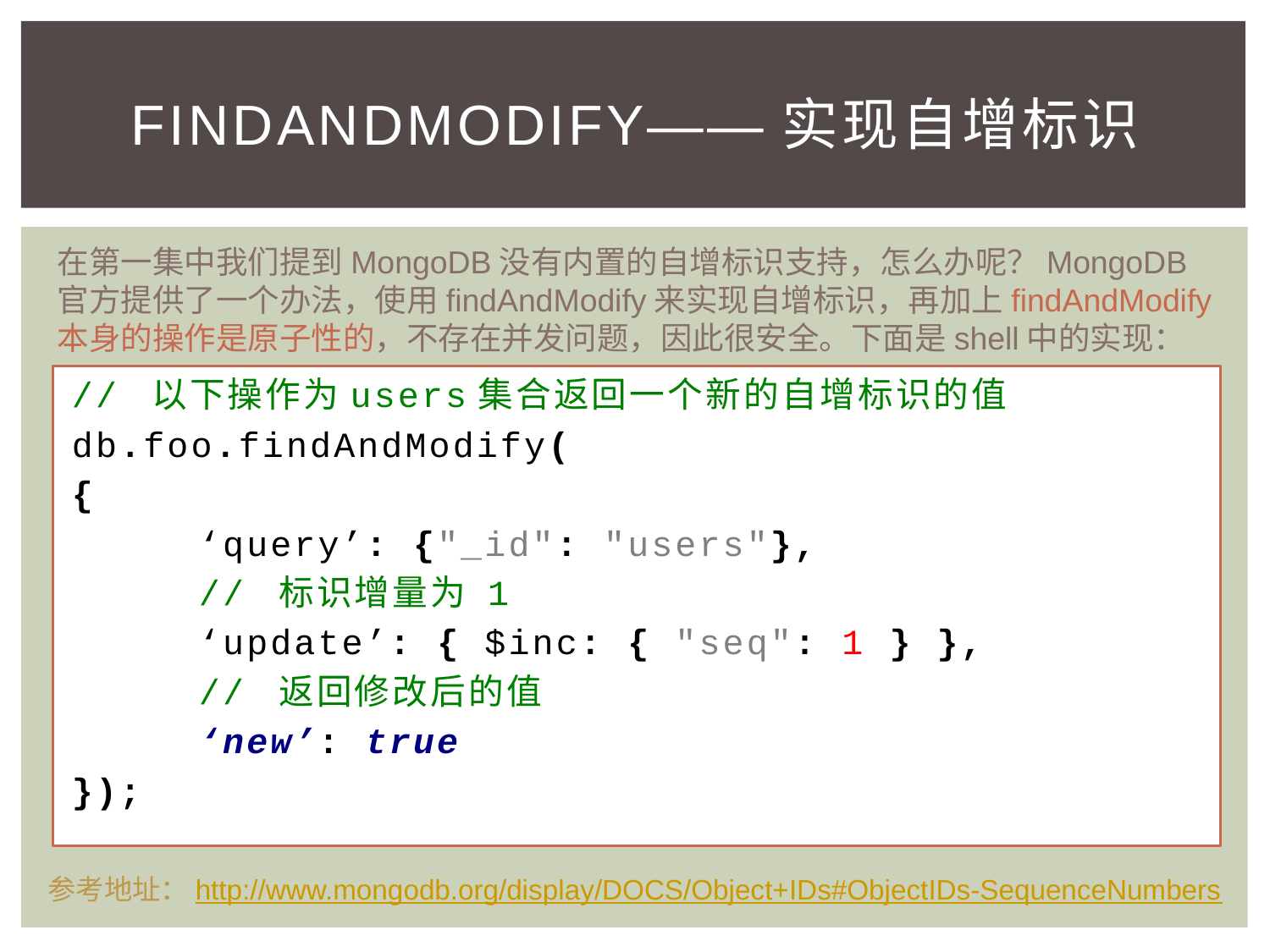

# findAndModify——实现自增标识
在第一集中我们提到MongoDB没有内置的自增标识支持，怎么办呢？MongoDB官方提供了一个办法，使用findAndModify来实现自增标识，再加上findAndModify本身的操作是原子性的，不存在并发问题，因此很安全。下面是shell中的实现：
// 以下操作为users集合返回一个新的自增标识的值
db.foo.findAndModify(
{
	‘query’: {"_id": "users"},
	// 标识增量为 1
	‘update’: { $inc: { "seq": 1 } },
	// 返回修改后的值
	‘new’: true
});

参考地址：http://www.mongodb.org/display/DOCS/Object+IDs#ObjectIDs-SequenceNumbers